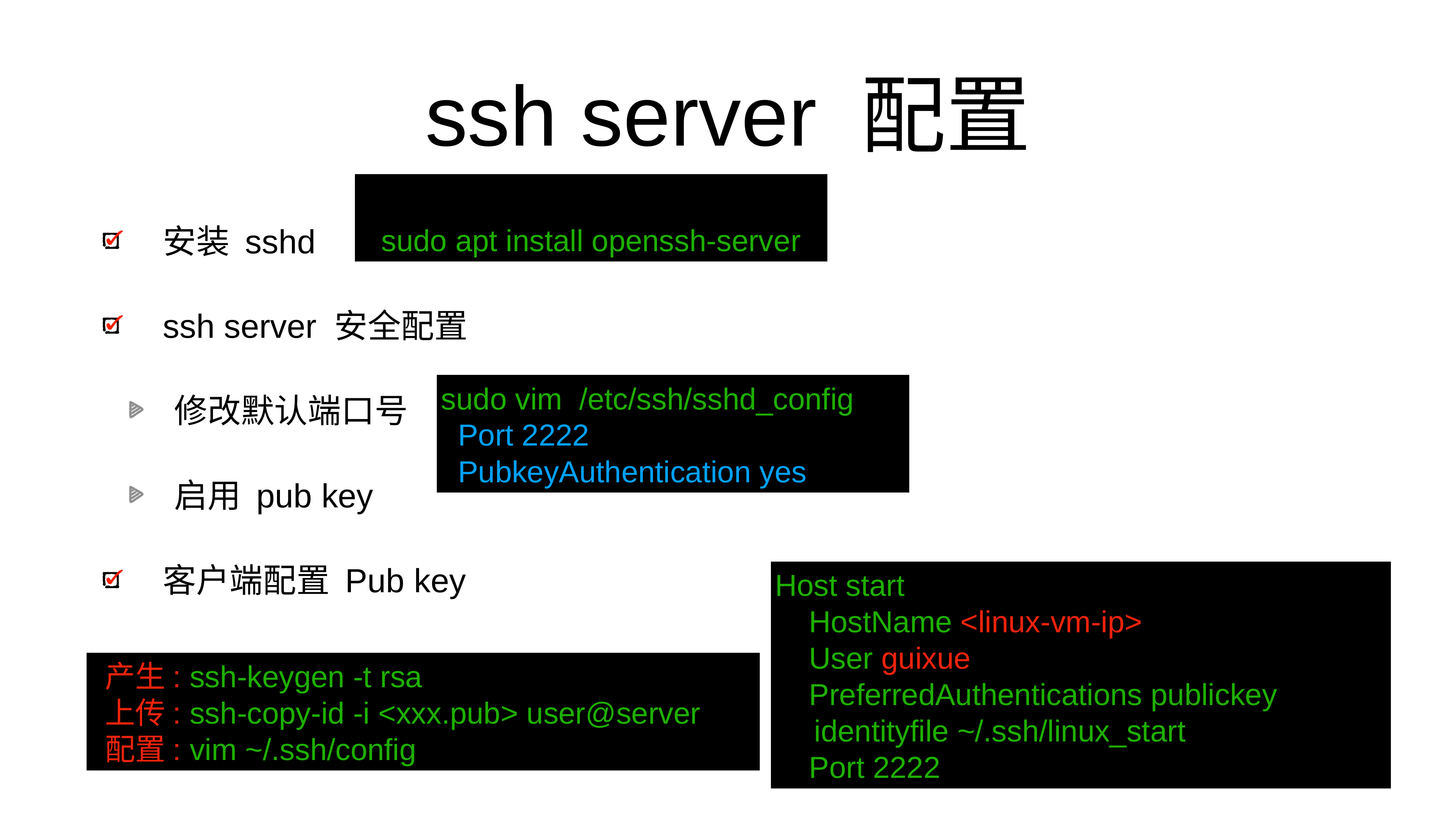

# ssh server 配置
安装 sshd
ssh server 安全配置
修改默认端口号
启用 pub key
客户端配置 Pub key
sudo apt install openssh-server
sudo vim  /etc/ssh/sshd_config
  Port 2222
  PubkeyAuthentication yes
Host start
    HostName <linux-vm-ip>
    User guixue
    PreferredAuthentications publickey
   identityfile ~/.ssh/linux_start
    Port 2222
 产生: ssh-keygen -t rsa
 上传: ssh-copy-id -i <xxx.pub> user@server
 配置: vim ~/.ssh/config